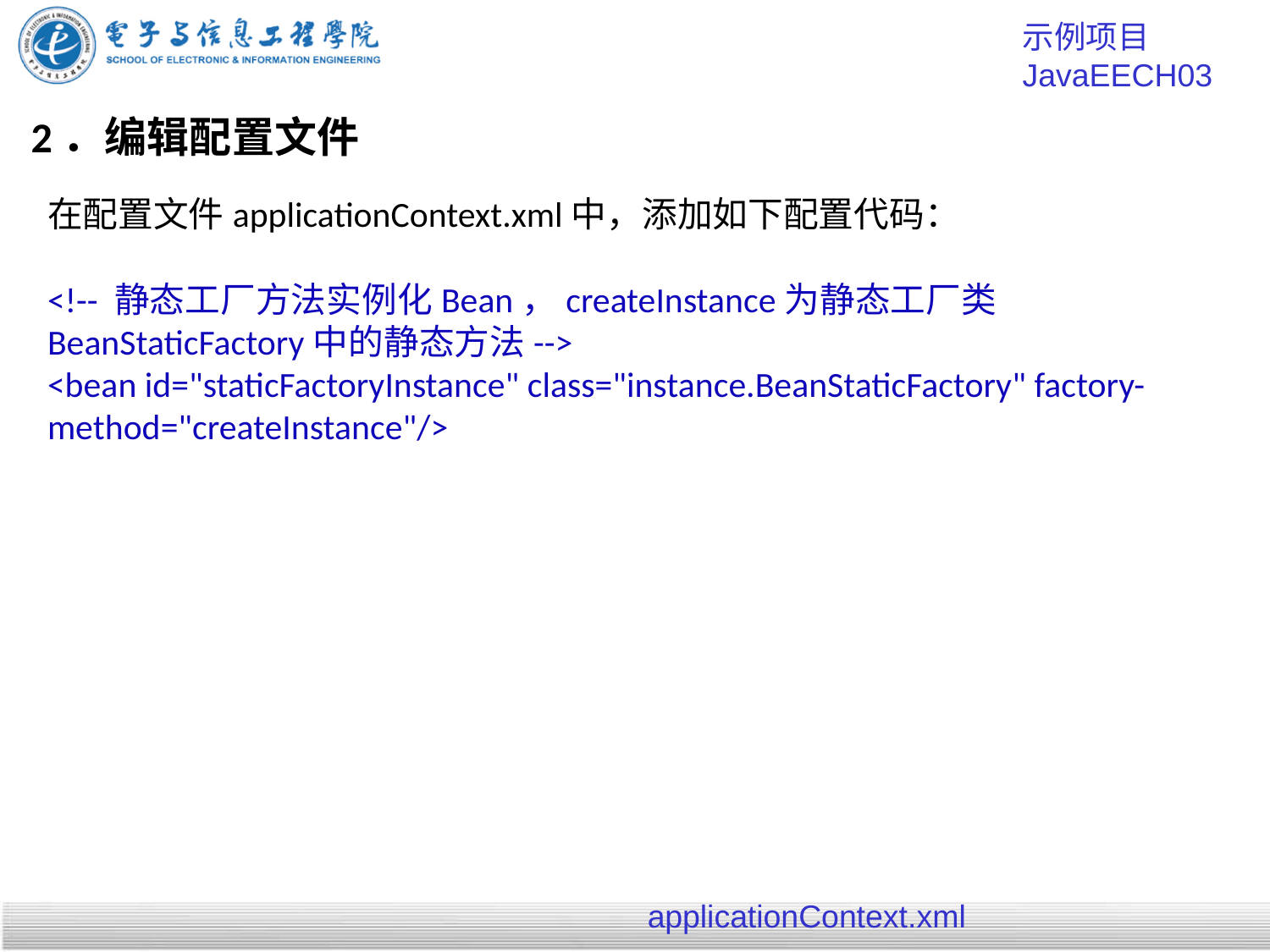

示例项目 JavaEECH03
# 2．编辑配置文件
在配置文件applicationContext.xml中，添加如下配置代码：

<!-- 静态工厂方法实例化Bean，createInstance为静态工厂类BeanStaticFactory中的静态方法-->
<bean id="staticFactoryInstance" class="instance.BeanStaticFactory" factory-method="createInstance"/>
applicationContext.xml